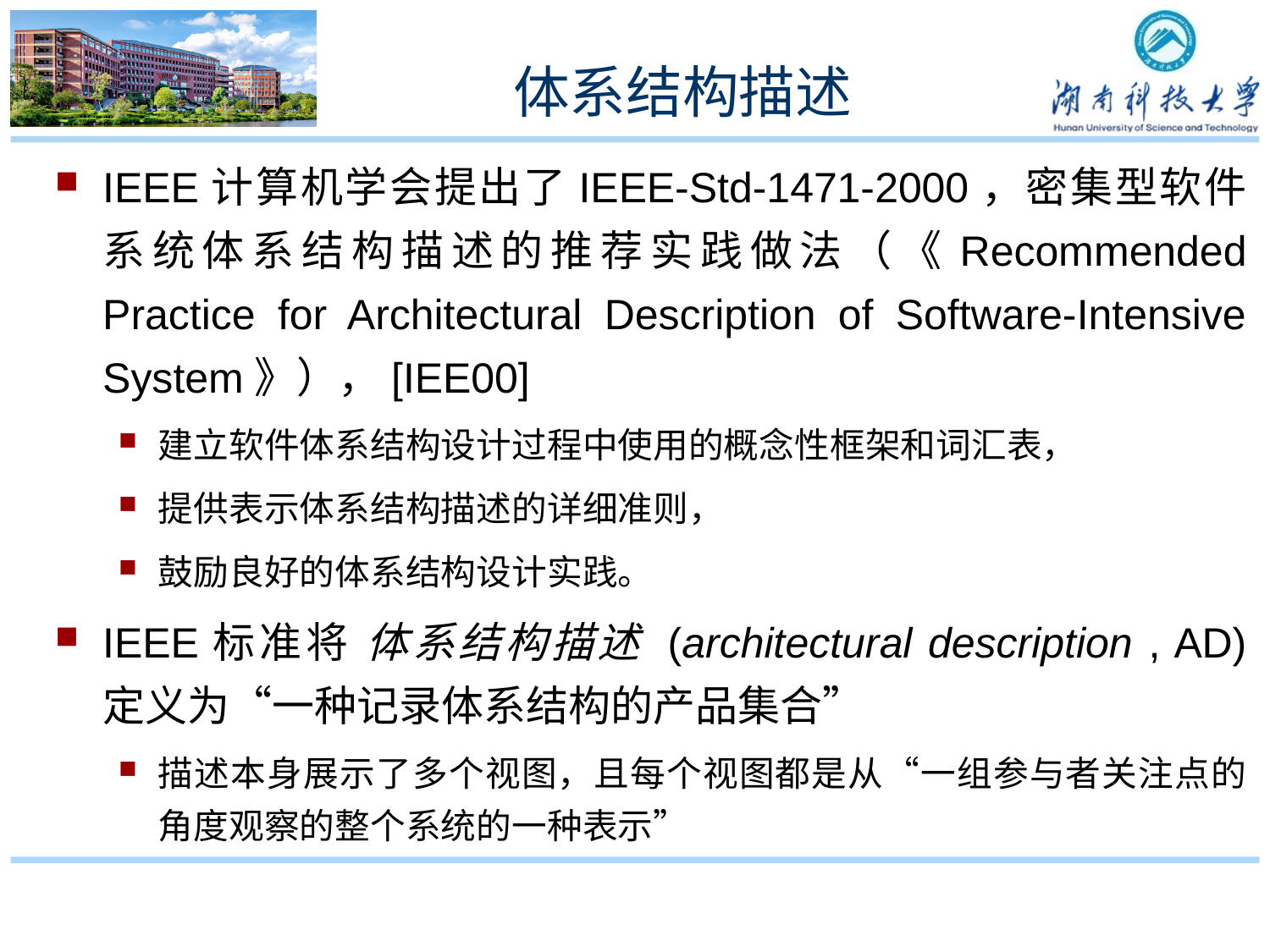

# 体系结构描述
IEEE计算机学会提出了IEEE-Std-1471-2000，密集型软件系统体系结构描述的推荐实践做法（《Recommended Practice for Architectural Description of Software-Intensive System》），[IEE00]
建立软件体系结构设计过程中使用的概念性框架和词汇表，
提供表示体系结构描述的详细准则，
鼓励良好的体系结构设计实践。
IEEE标准将 体系结构描述 (architectural description , AD) 定义为“一种记录体系结构的产品集合”
描述本身展示了多个视图，且每个视图都是从“一组参与者关注点的角度观察的整个系统的一种表示”
3